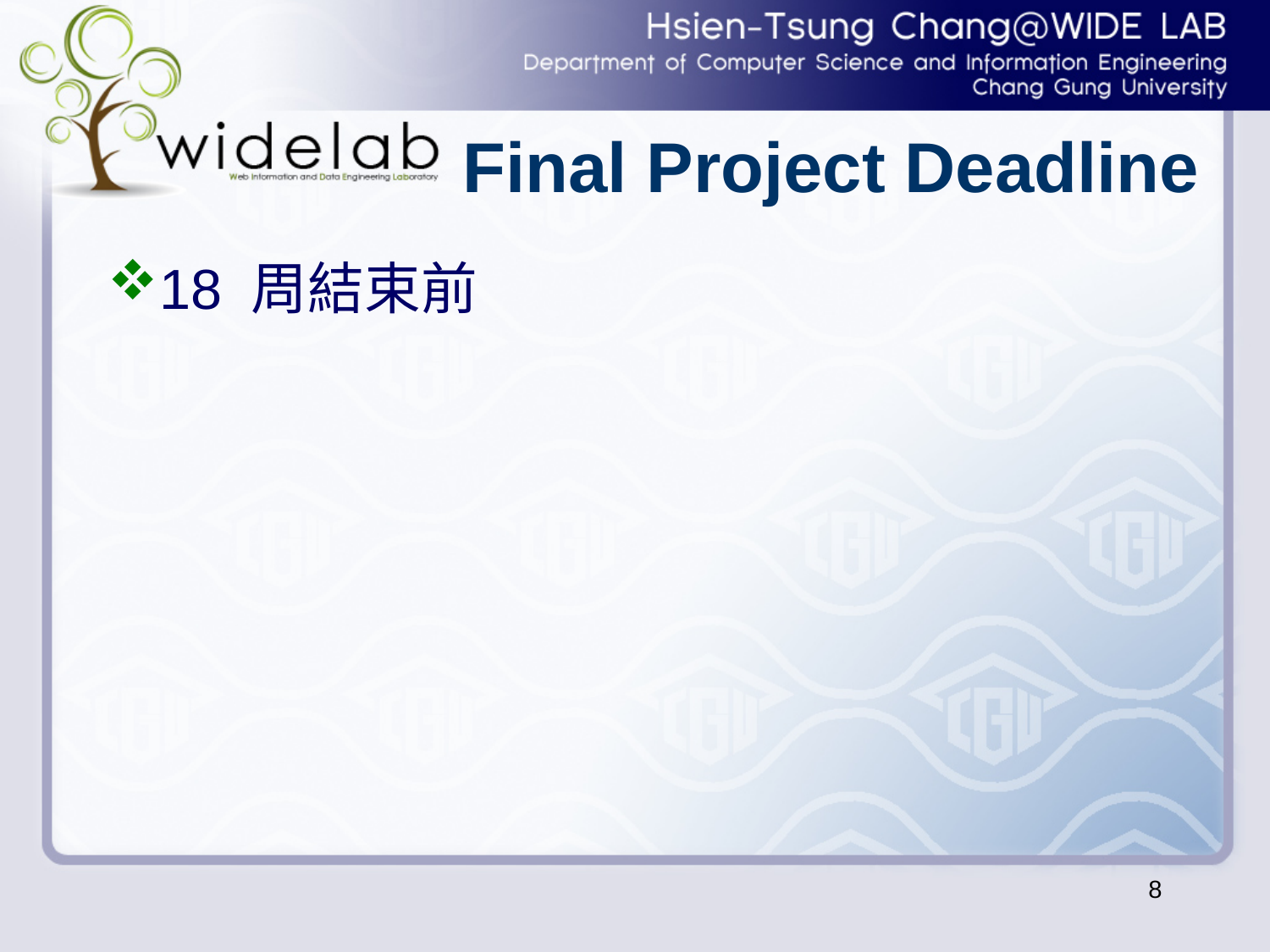

# Final Project Deadline
18 周結束前
8